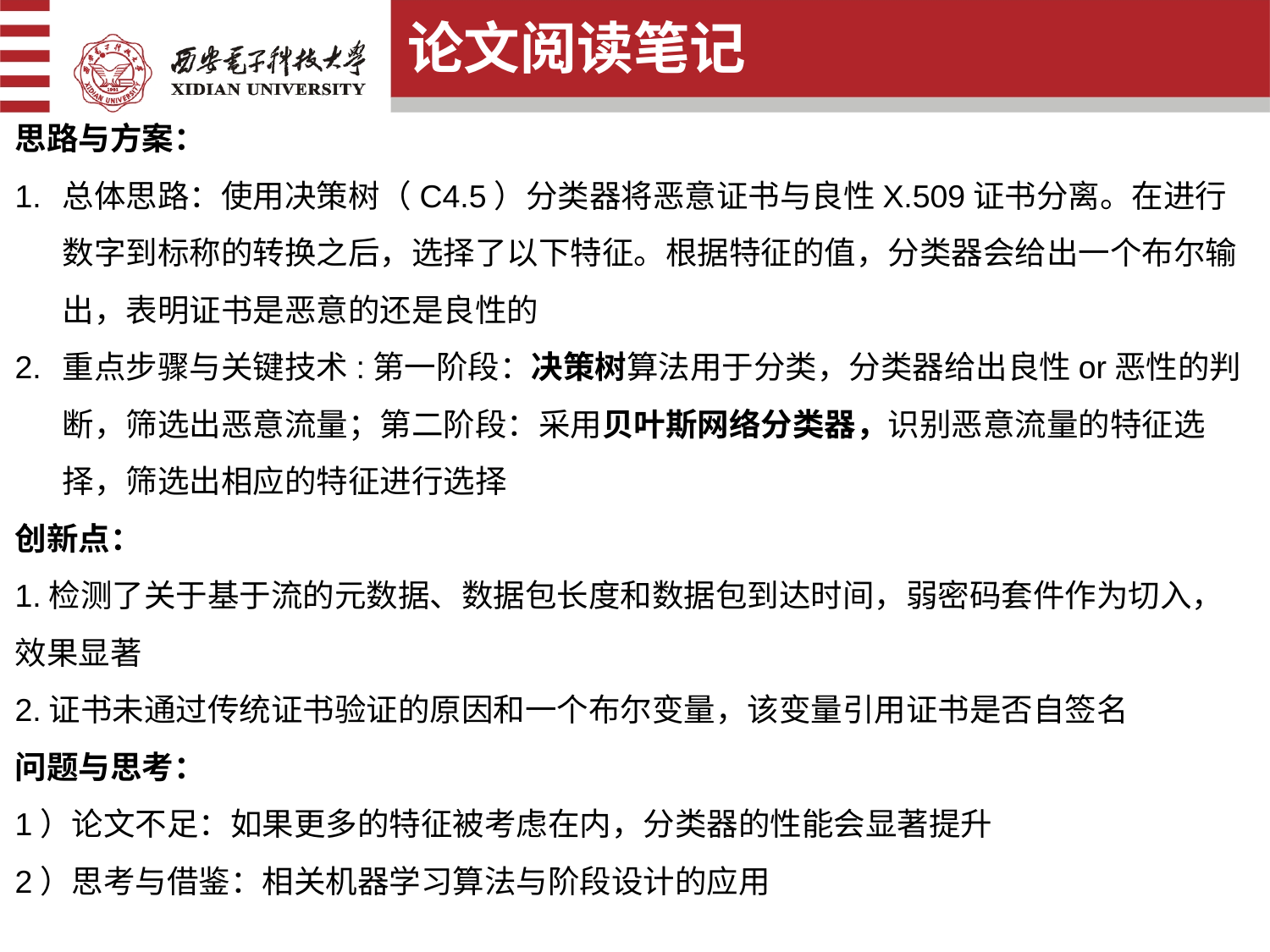

论文阅读笔记
思路与方案：
总体思路：使用决策树（C4.5）分类器将恶意证书与良性X.509证书分离。在进行数字到标称的转换之后，选择了以下特征。根据特征的值，分类器会给出一个布尔输出，表明证书是恶意的还是良性的
重点步骤与关键技术:第一阶段：决策树算法用于分类，分类器给出良性or恶性的判断，筛选出恶意流量；第二阶段：采用贝叶斯网络分类器，识别恶意流量的特征选择，筛选出相应的特征进行选择
创新点：
1.检测了关于基于流的元数据、数据包长度和数据包到达时间，弱密码套件作为切入，效果显著
2.证书未通过传统证书验证的原因和一个布尔变量，该变量引用证书是否自签名
问题与思考：
1）论文不足：如果更多的特征被考虑在内，分类器的性能会显著提升
2）思考与借鉴：相关机器学习算法与阶段设计的应用